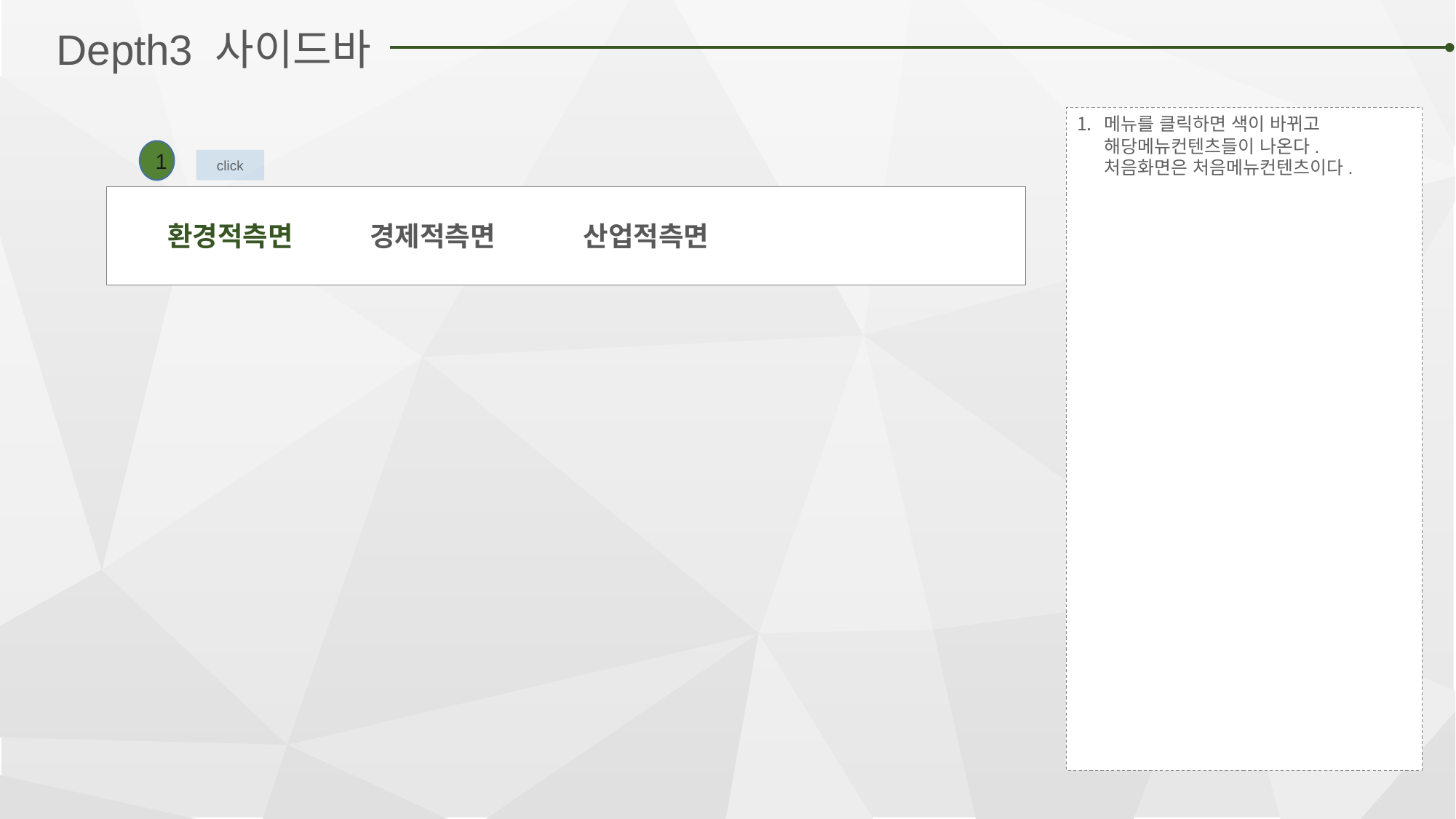

Depth3 사이드바
메뉴를 클릭하면 색이 바뀌고 해당메뉴컨텐츠들이 나온다. 처음화면은 처음메뉴컨텐츠이다.
1
click

환경적측면
경제적측면
산업적측면